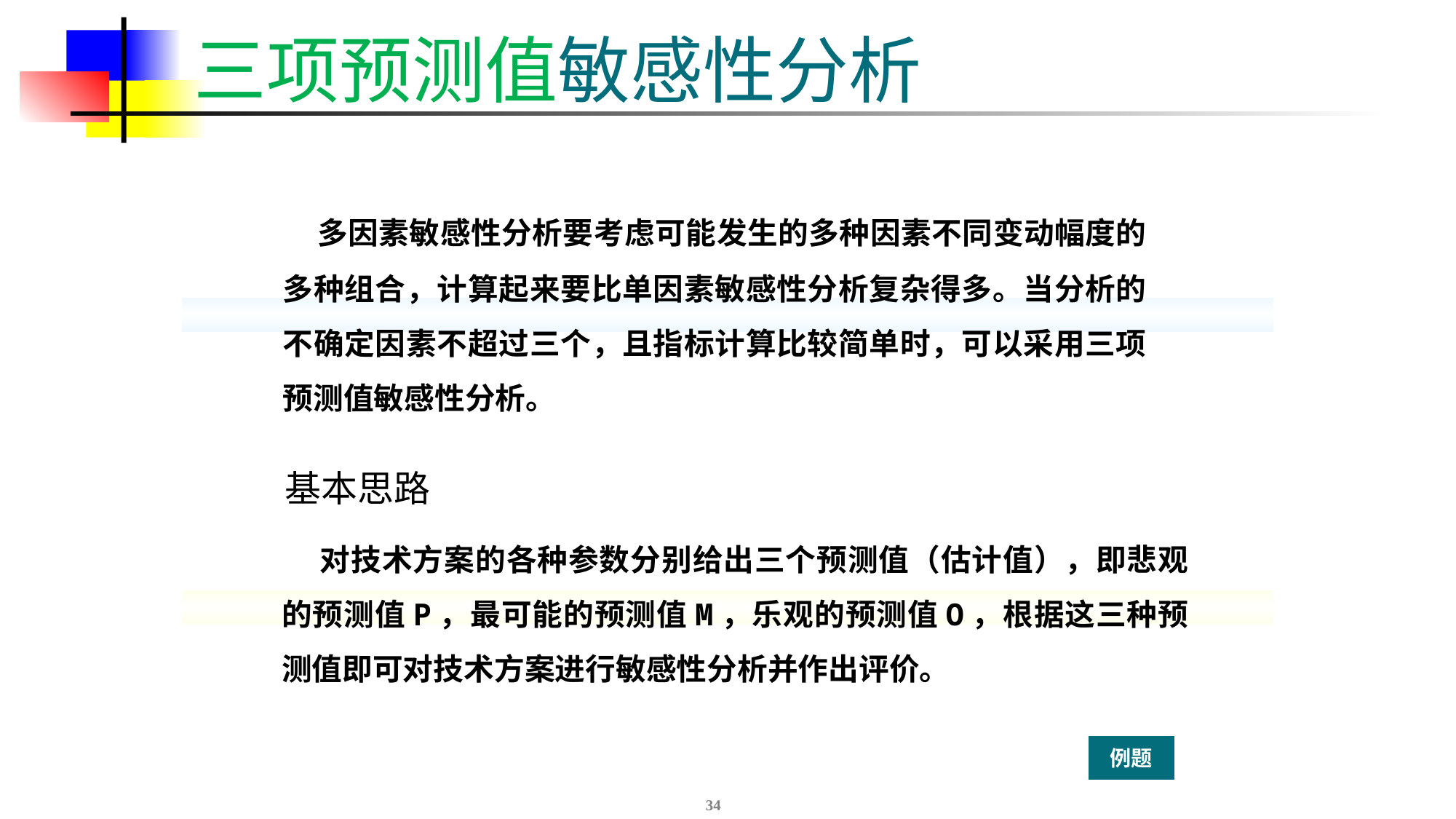

# 三项预测值敏感性分析
   多因素敏感性分析要考虑可能发生的多种因素不同变动幅度的多种组合，计算起来要比单因素敏感性分析复杂得多。当分析的不确定因素不超过三个，且指标计算比较简单时，可以采用三项预测值敏感性分析。

基本思路
    对技术方案的各种参数分别给出三个预测值（估计值），即悲观的预测值P，最可能的预测值M，乐观的预测值O，根据这三种预测值即可对技术方案进行敏感性分析并作出评价。

例题
34